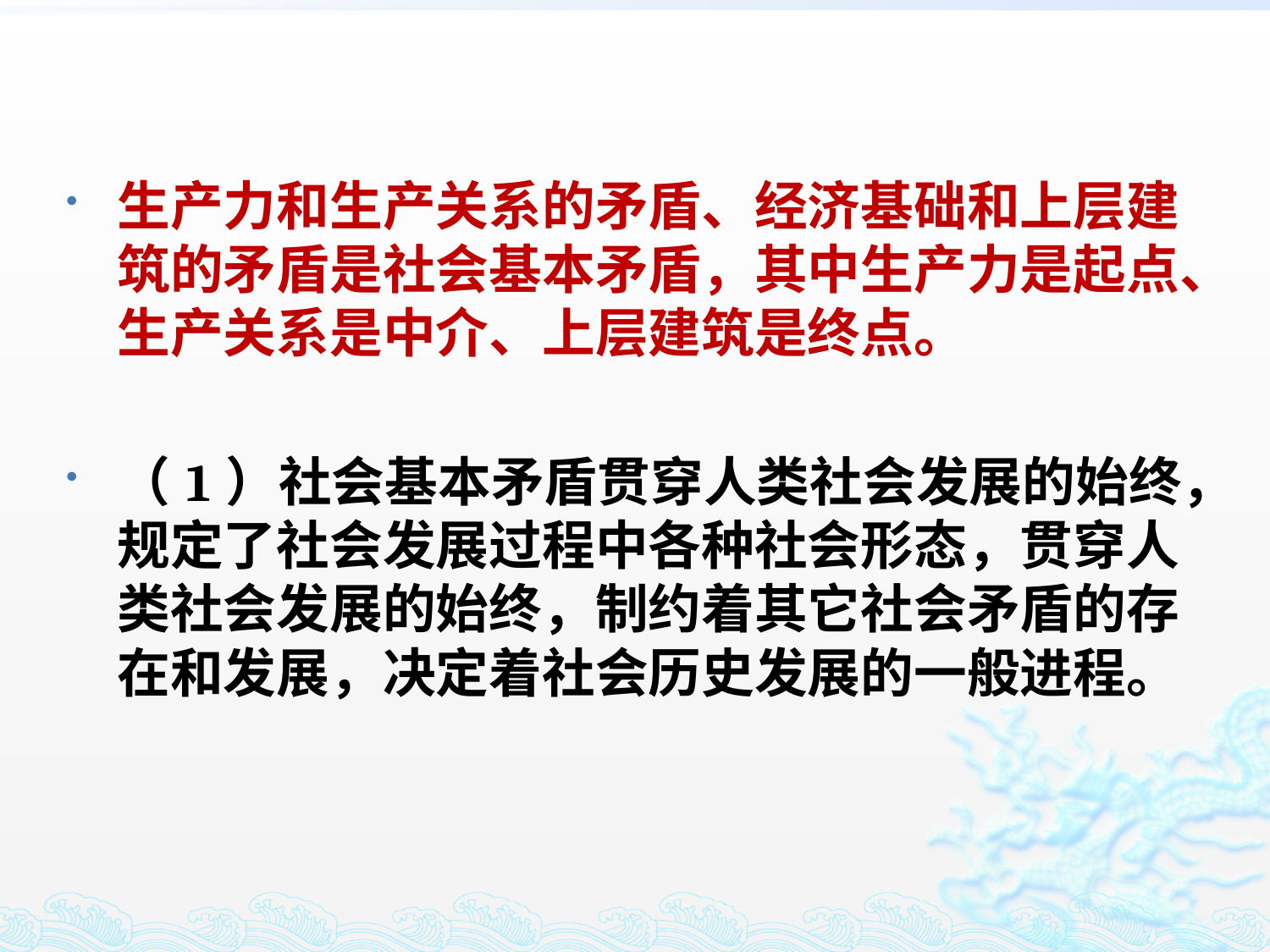

生产力和生产关系的矛盾、经济基础和上层建筑的矛盾是社会基本矛盾，其中生产力是起点、生产关系是中介、上层建筑是终点。

（1）社会基本矛盾贯穿人类社会发展的始终，规定了社会发展过程中各种社会形态，贯穿人类社会发展的始终，制约着其它社会矛盾的存在和发展，决定着社会历史发展的一般进程。